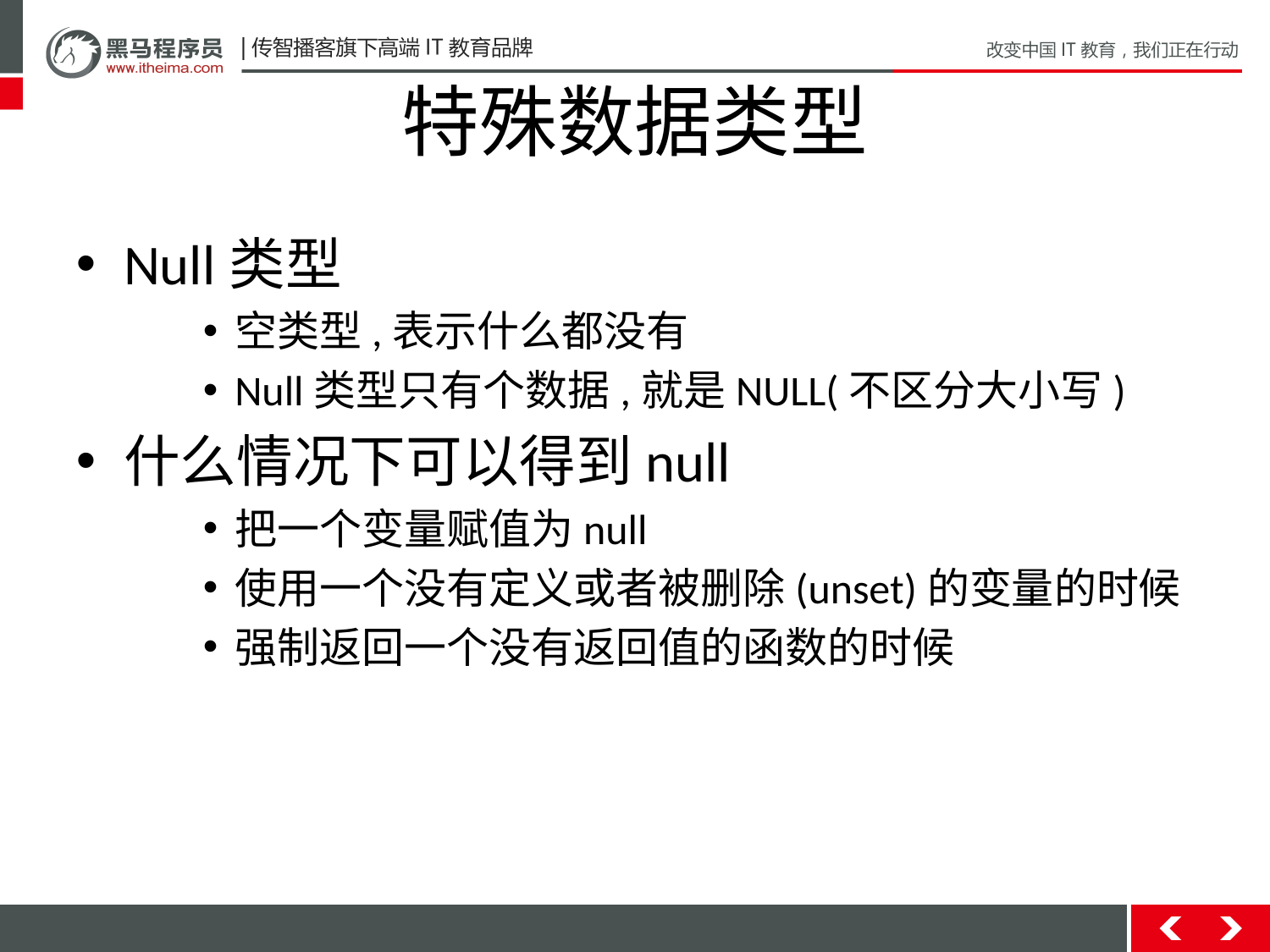

# 特殊数据类型
Null类型
空类型,表示什么都没有
Null类型只有个数据,就是NULL(不区分大小写)
什么情况下可以得到null
把一个变量赋值为null
使用一个没有定义或者被删除(unset)的变量的时候
强制返回一个没有返回值的函数的时候